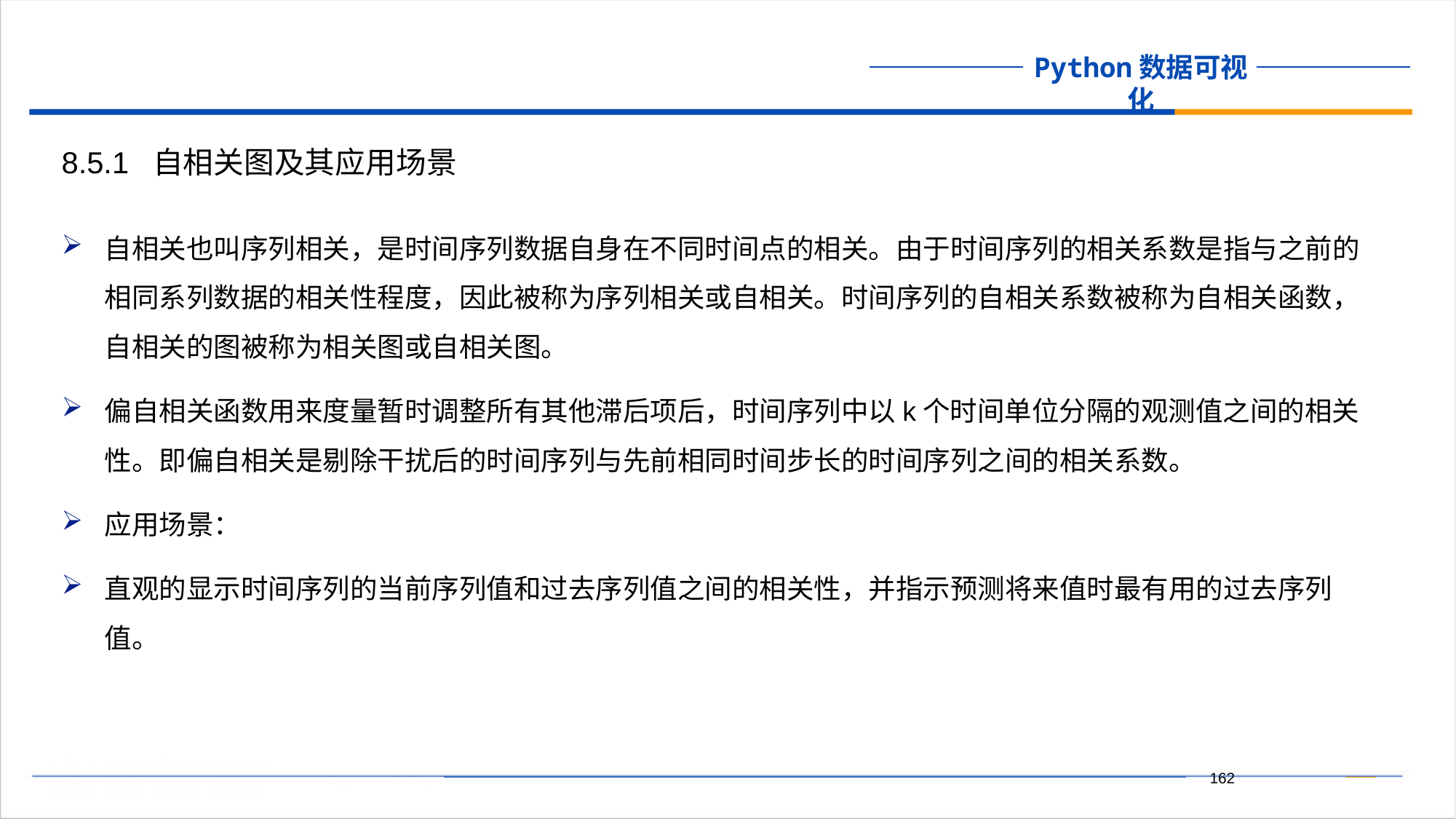

8.5.1  自相关图及其应用场景
自相关也叫序列相关，是时间序列数据自身在不同时间点的相关。由于时间序列的相关系数是指与之前的相同系列数据的相关性程度，因此被称为序列相关或自相关。时间序列的自相关系数被称为自相关函数，自相关的图被称为相关图或自相关图。
偏自相关函数用来度量暂时调整所有其他滞后项后，时间序列中以k个时间单位分隔的观测值之间的相关性。即偏自相关是剔除干扰后的时间序列与先前相同时间步长的时间序列之间的相关系数。
应用场景：
直观的显示时间序列的当前序列值和过去序列值之间的相关性，并指示预测将来值时最有用的过去序列值。